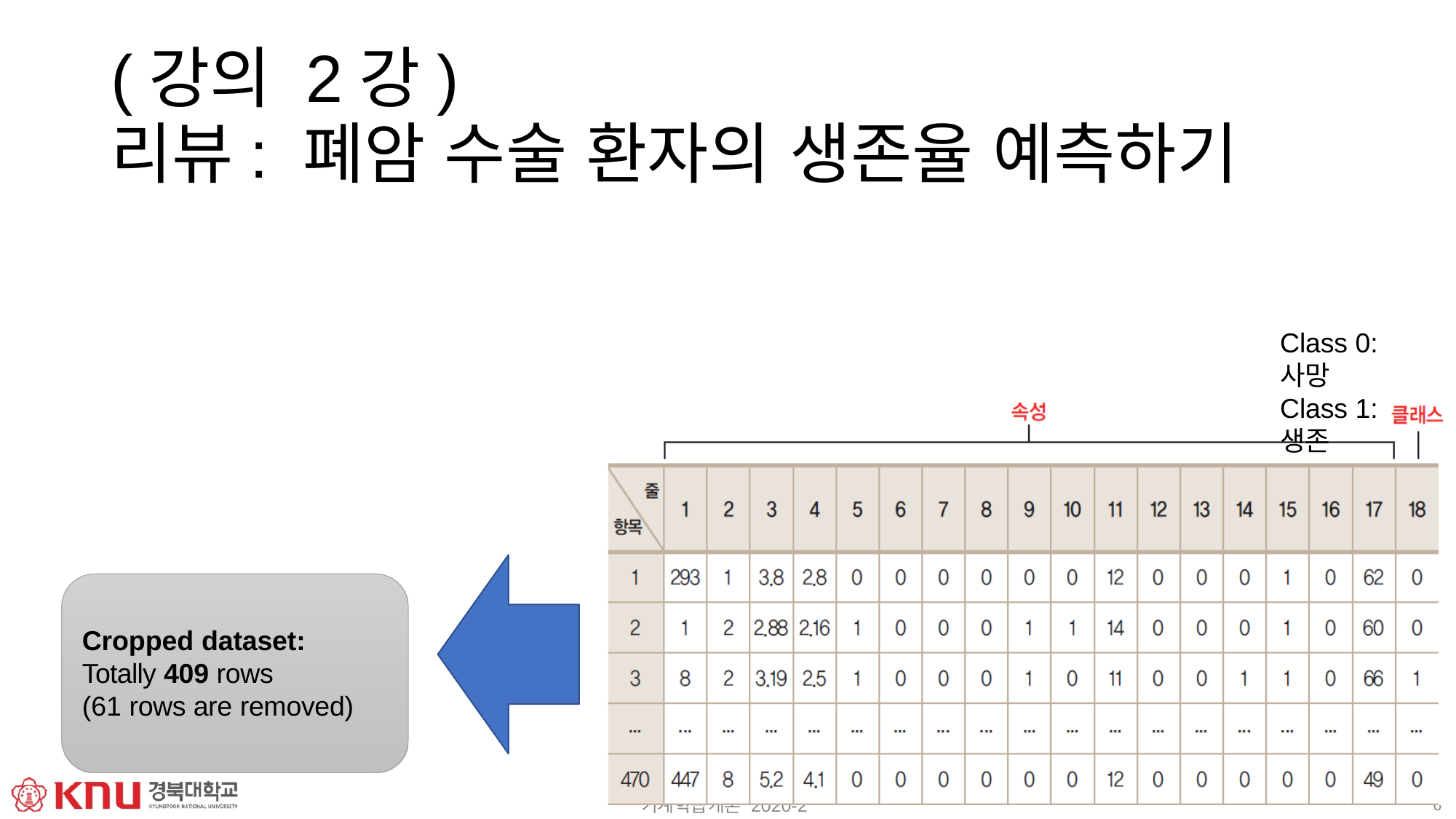

# (강의 2강)
리뷰: 폐암 수술 환자의 생존율 예측하기
Class 0: 사망
Class 1: 생존

Cropped dataset:
Totally 409 rows
(61 rows are removed)
기계학습개론 2020-2	6